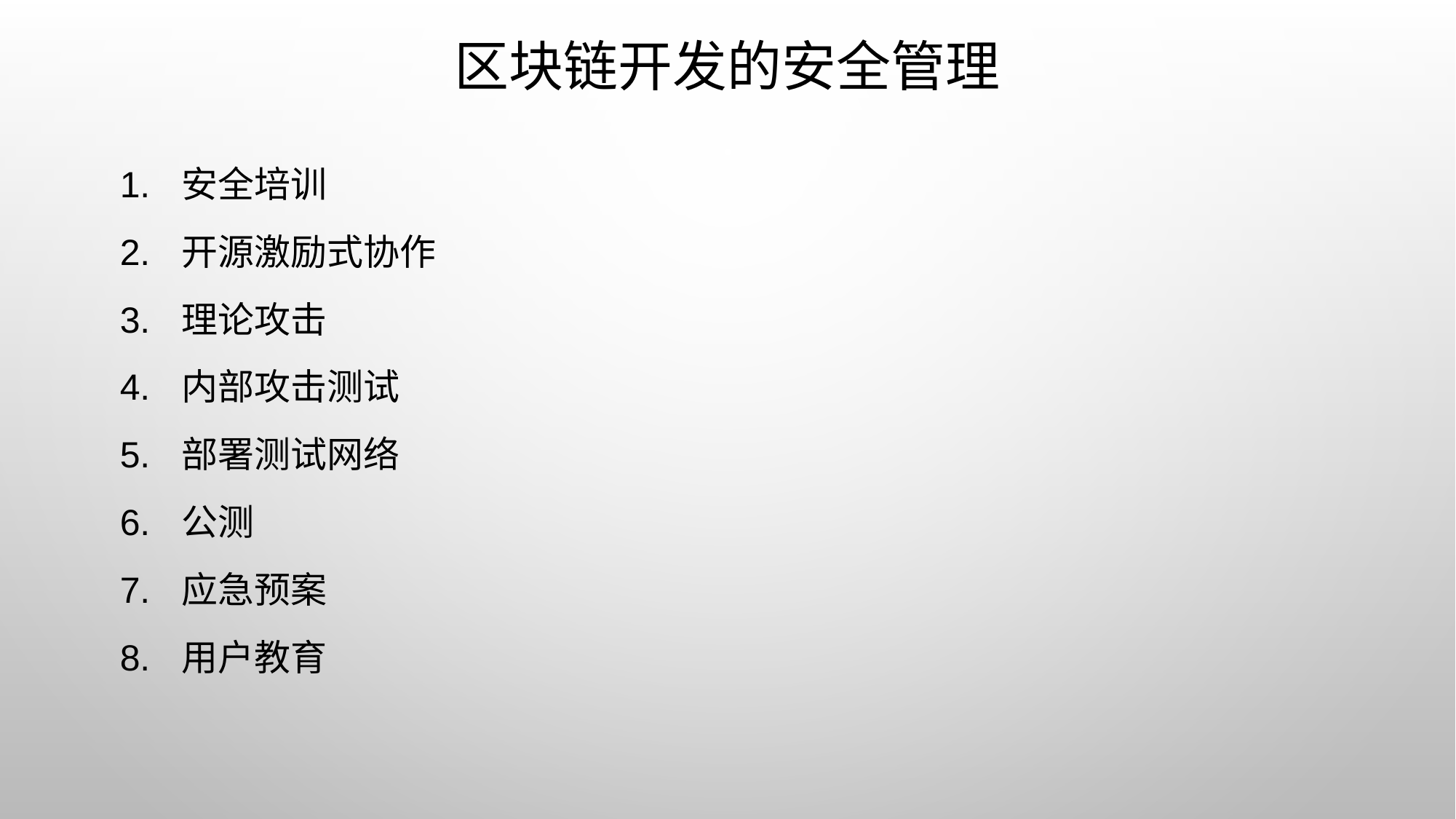

# 区块链开发的安全管理
安全培训
开源激励式协作
理论攻击
内部攻击测试
部署测试网络
公测
应急预案
用户教育